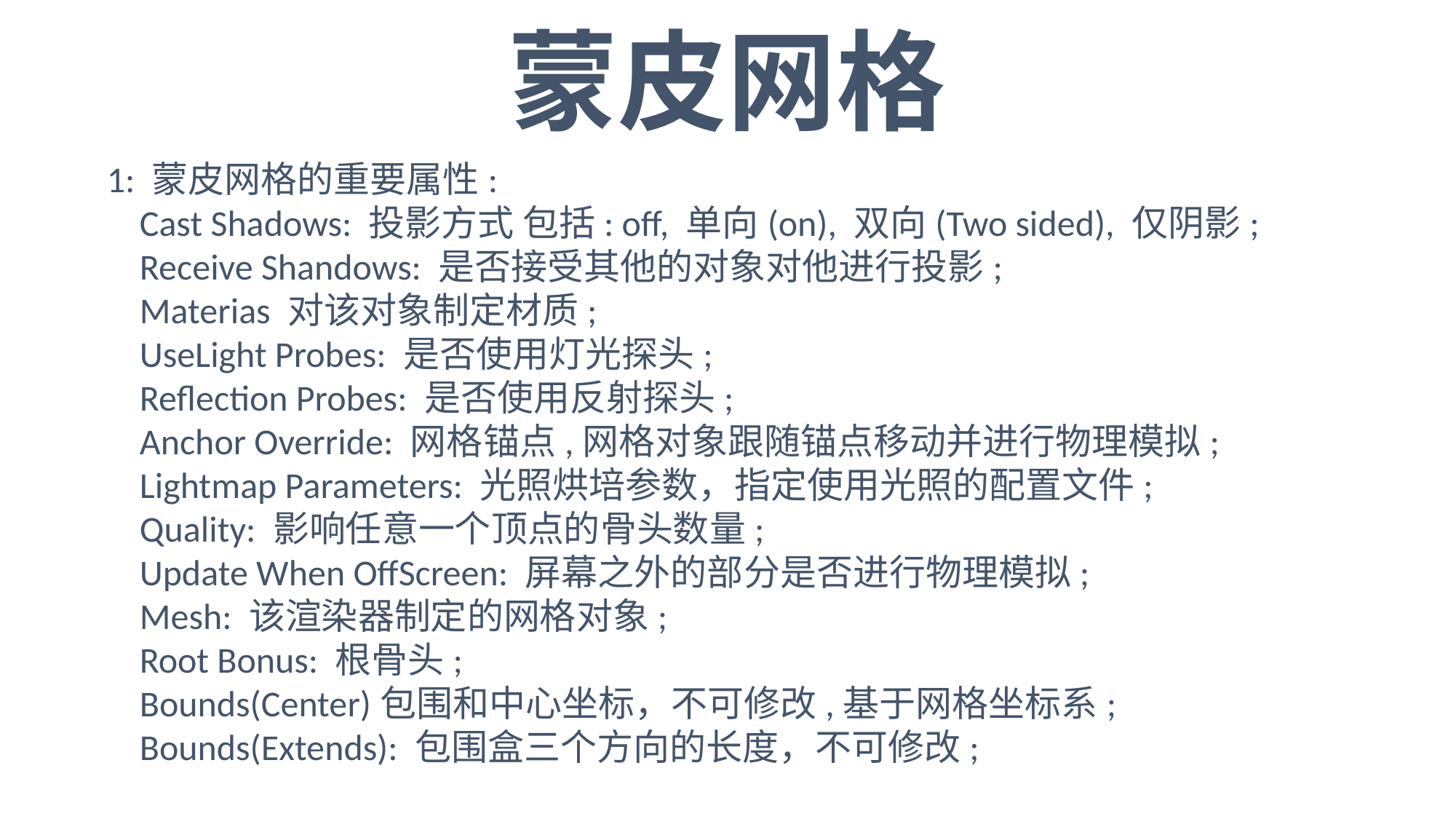

蒙皮网格
1: 蒙皮网格的重要属性:
    Cast Shadows: 投影方式 包括: off, 单向(on), 双向(Two sided), 仅阴影;
    Receive Shandows: 是否接受其他的对象对他进行投影;
    Materias 对该对象制定材质;
    UseLight Probes: 是否使用灯光探头;
    Reflection Probes: 是否使用反射探头;
    Anchor Override: 网格锚点,网格对象跟随锚点移动并进行物理模拟;
    Lightmap Parameters: 光照烘培参数，指定使用光照的配置文件;
    Quality: 影响任意一个顶点的骨头数量;
    Update When OffScreen: 屏幕之外的部分是否进行物理模拟;
    Mesh: 该渲染器制定的网格对象;
    Root Bonus: 根骨头;
    Bounds(Center)包围和中心坐标，不可修改,基于网格坐标系;
    Bounds(Extends): 包围盒三个方向的长度，不可修改;
2